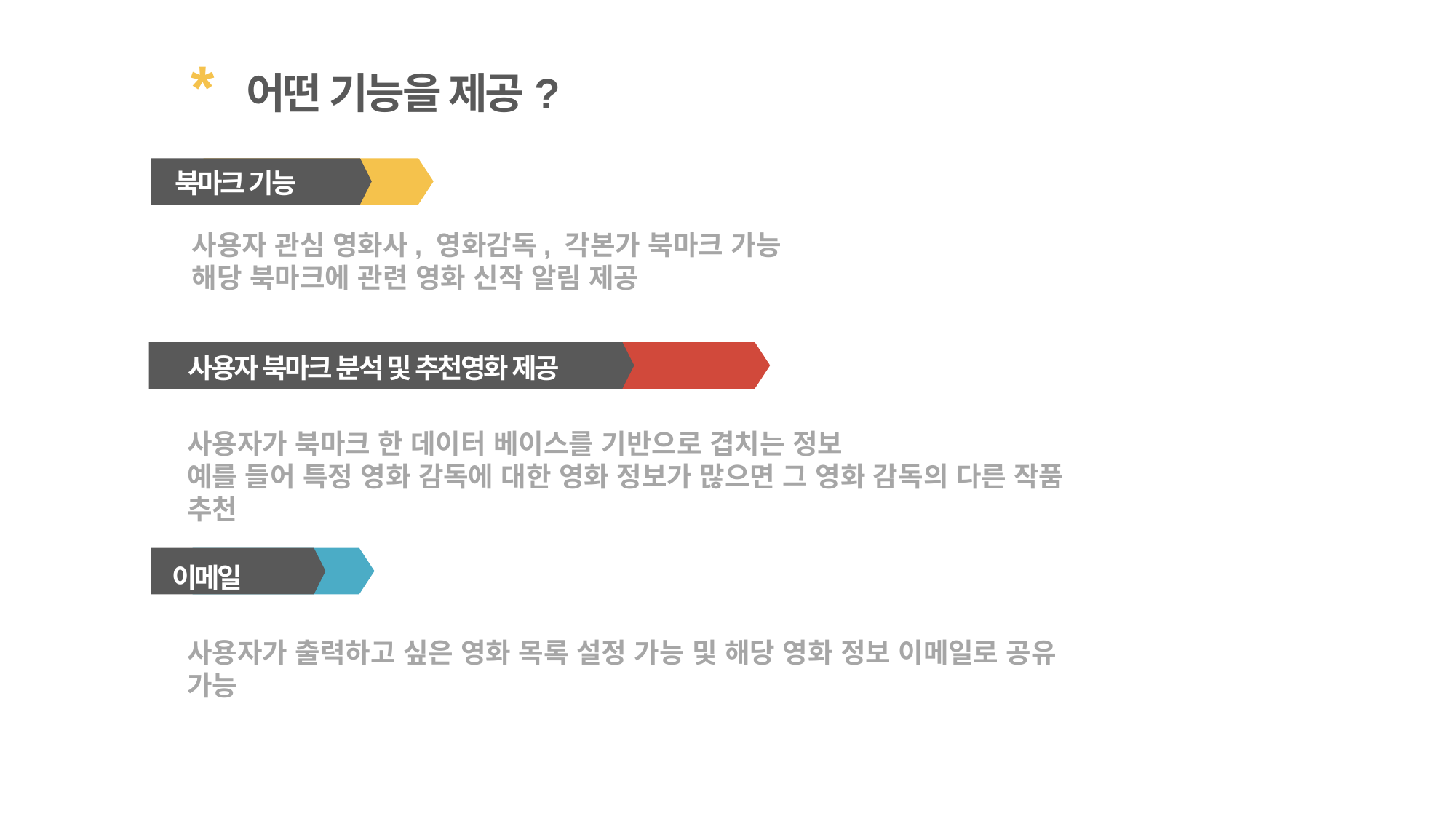

* 어떤 기능을 제공?

북마크 기능
사용자 관심 영화사, 영화감독, 각본가 북마크 가능
해당 북마크에 관련 영화 신작 알림 제공

사용자 북마크 분석 및 추천영화 제공
사용자가 북마크 한 데이터 베이스를 기반으로 겹치는 정보
예를 들어 특정 영화 감독에 대한 영화 정보가 많으면 그 영화 감독의 다른 작품 추천

이메일
사용자가 출력하고 싶은 영화 목록 설정 가능 및 해당 영화 정보 이메일로 공유 가능